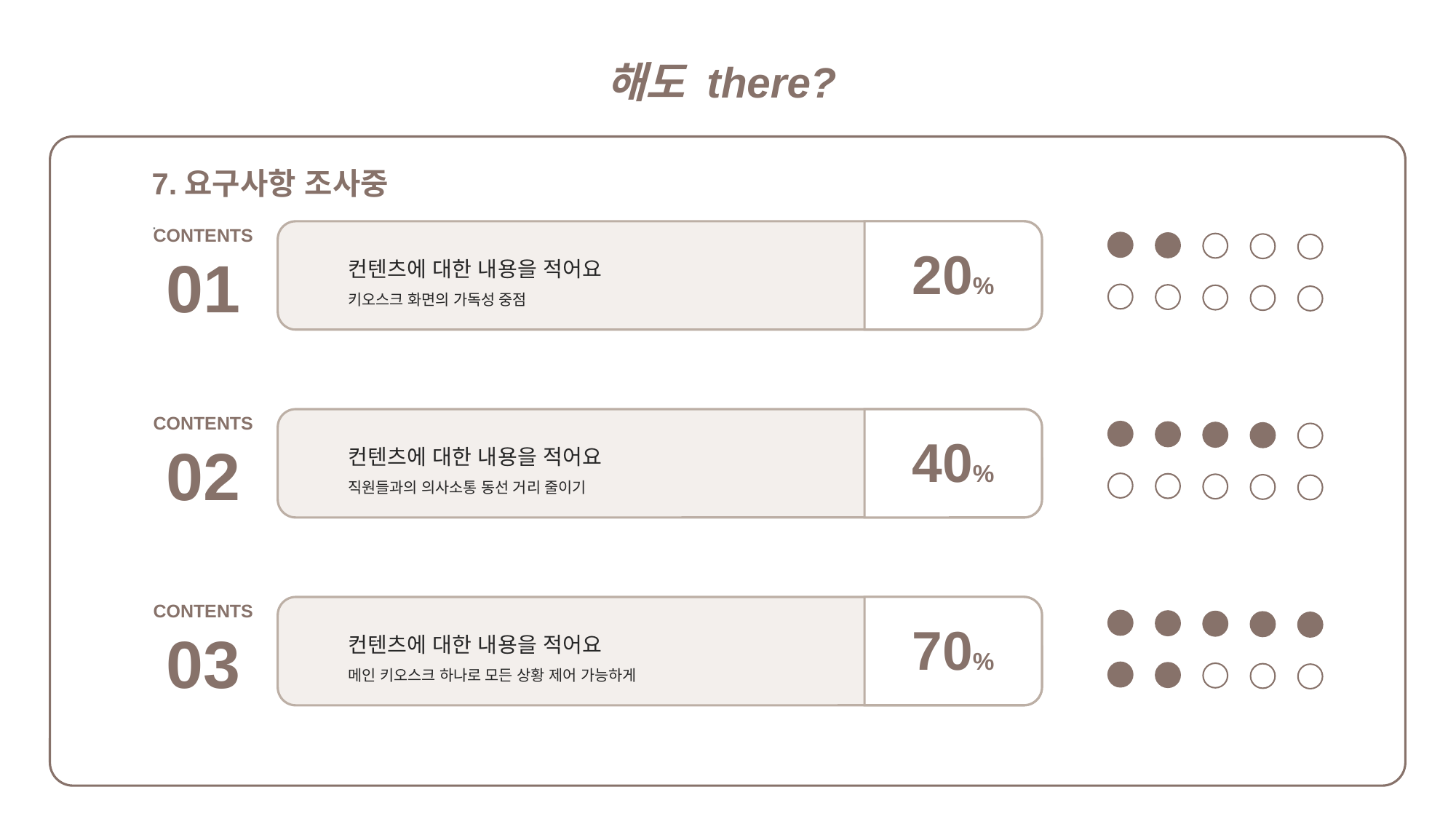

해도 there?

7.요구사항 조사중
.

CONTENTS
01
컨텐츠에 대한 내용을 적어요
키오스크 화면의 가독성 중점

20%

CONTENTS
02
컨텐츠에 대한 내용을 적어요
직원들과의 의사소통 동선 거리 줄이기

40%

CONTENTS
03
컨텐츠에 대한 내용을 적어요
메인 키오스크 하나로 모든 상황 제어 가능하게
70%